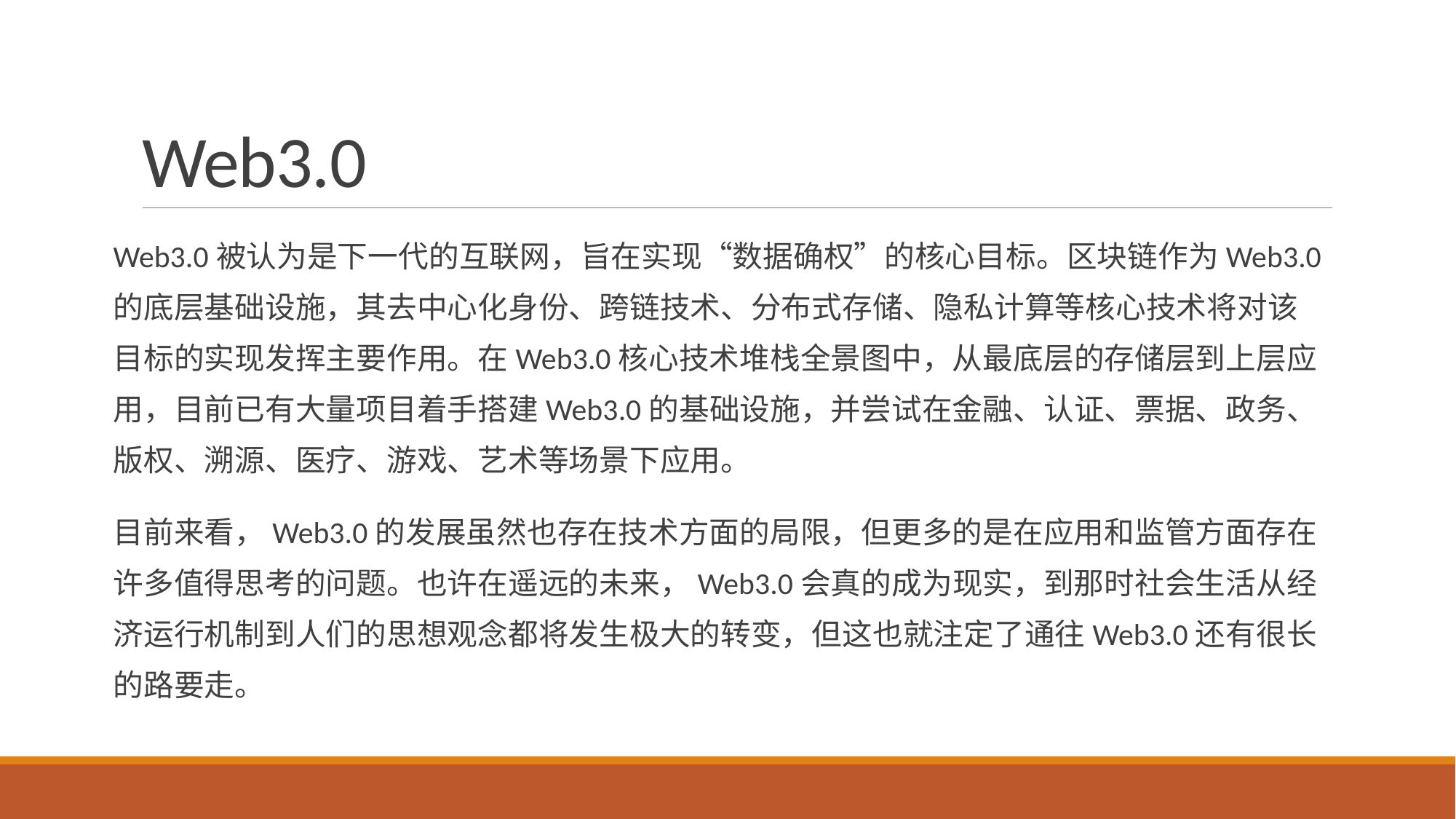

# Web3.0
Web3.0被认为是下一代的互联网，旨在实现“数据确权”的核心目标。区块链作为Web3.0的底层基础设施，其去中心化身份、跨链技术、分布式存储、隐私计算等核心技术将对该目标的实现发挥主要作用。在Web3.0核心技术堆栈全景图中，从最底层的存储层到上层应用，目前已有大量项目着手搭建Web3.0的基础设施，并尝试在金融、认证、票据、政务、版权、溯源、医疗、游戏、艺术等场景下应用。
目前来看，Web3.0的发展虽然也存在技术方面的局限，但更多的是在应用和监管方面存在许多值得思考的问题。也许在遥远的未来，Web3.0会真的成为现实，到那时社会生活从经济运行机制到人们的思想观念都将发生极大的转变，但这也就注定了通往Web3.0还有很长的路要走。